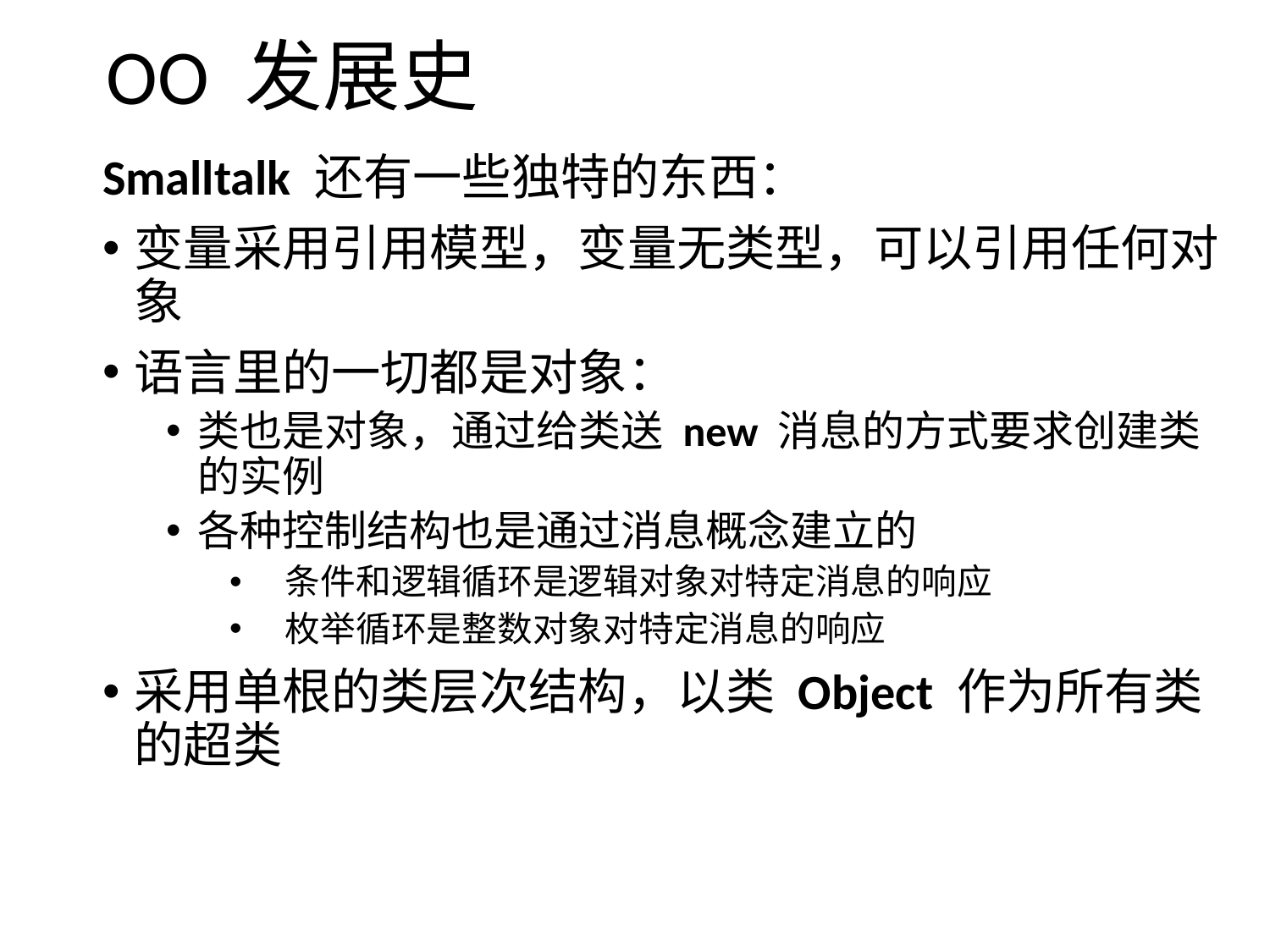

OO 发展史
Smalltalk 还有一些独特的东西：
变量采用引用模型，变量无类型，可以引用任何对象
语言里的一切都是对象：
类也是对象，通过给类送 new 消息的方式要求创建类的实例
各种控制结构也是通过消息概念建立的
  条件和逻辑循环是逻辑对象对特定消息的响应
  枚举循环是整数对象对特定消息的响应
采用单根的类层次结构，以类 Object 作为所有类的超类